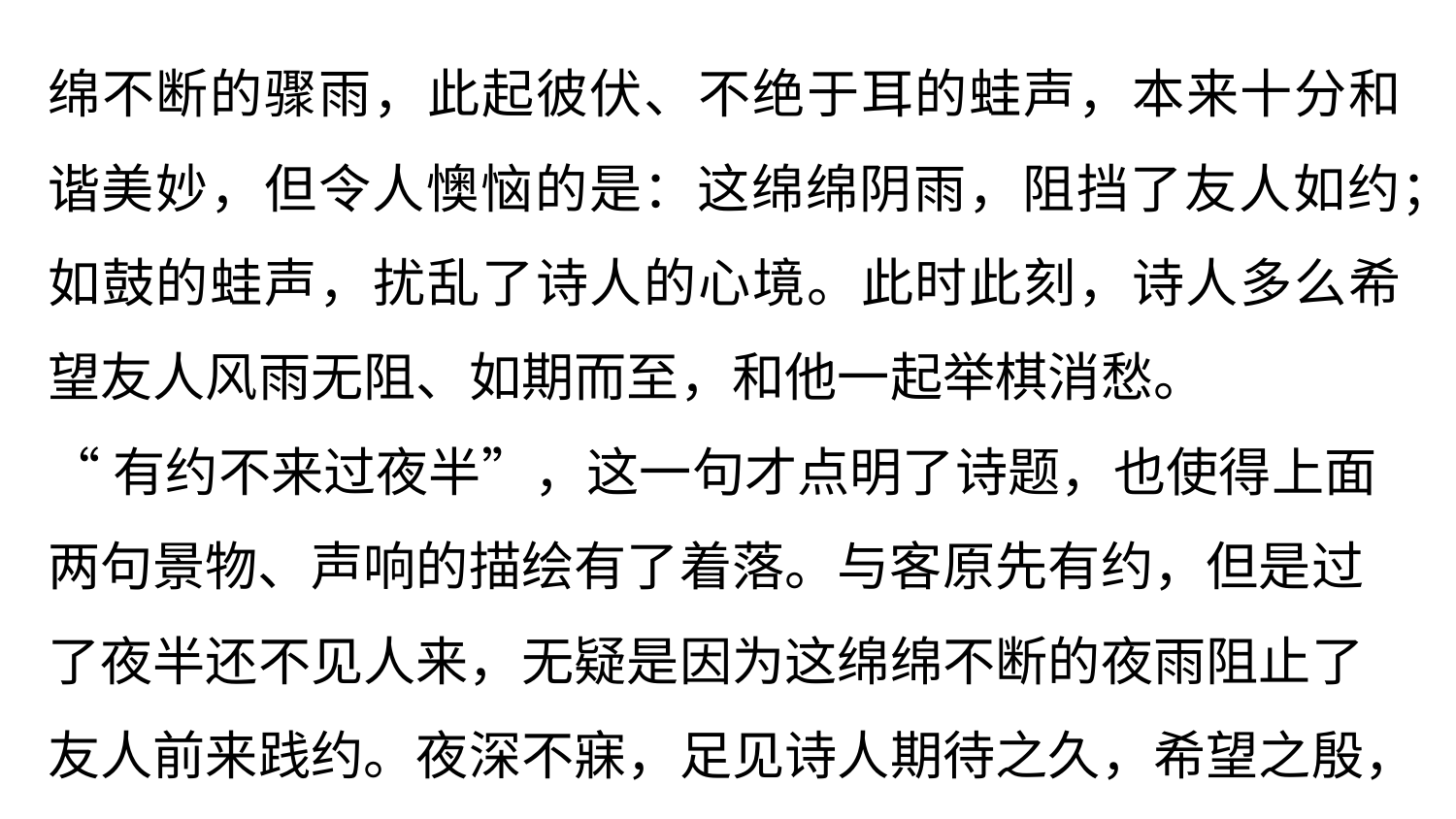

绵不断的骤雨，此起彼伏、不绝于耳的蛙声，本来十分和谐美妙，但令人懊恼的是：这绵绵阴雨，阻挡了友人如约；如鼓的蛙声，扰乱了诗人的心境。此时此刻，诗人多么希望友人风雨无阻、如期而至，和他一起举棋消愁。
“有约不来过夜半”，这一句才点明了诗题，也使得上面两句景物、声响的描绘有了着落。与客原先有约，但是过了夜半还不见人来，无疑是因为这绵绵不断的夜雨阻止了友人前来践约。夜深不寐，足见诗人期待之久，希望之殷，